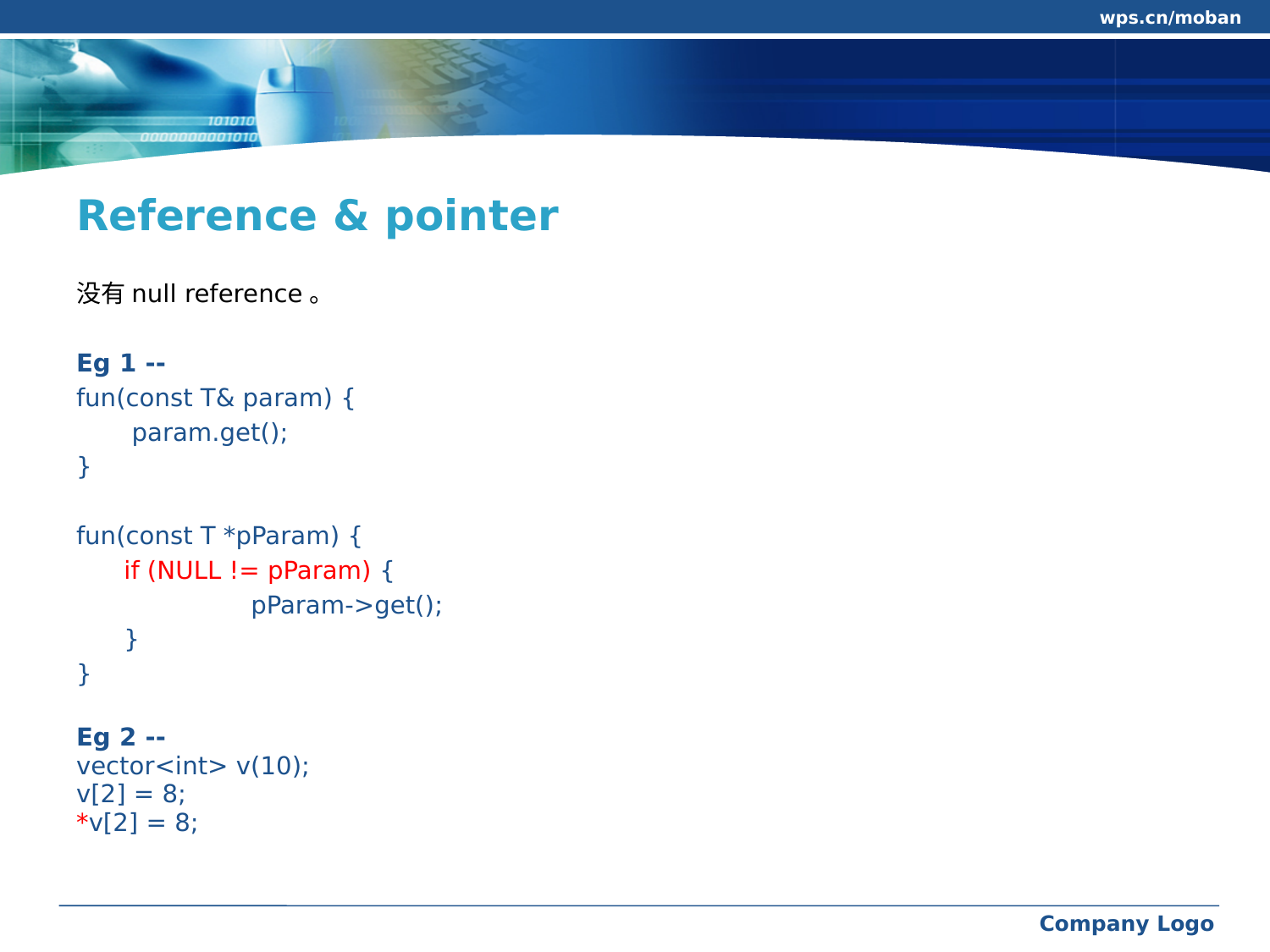

wps.cn/moban

#
Reference & pointer

没有null reference。

Eg 1 --
fun(const T& param) {
	 param.get();
}

fun(const T *pParam) {
	if (NULL != pParam) {
		pParam->get();
	}
}

Eg 2 --
vector<int> v(10);
v[2] = 8;
*v[2] = 8;

`
Company Logo